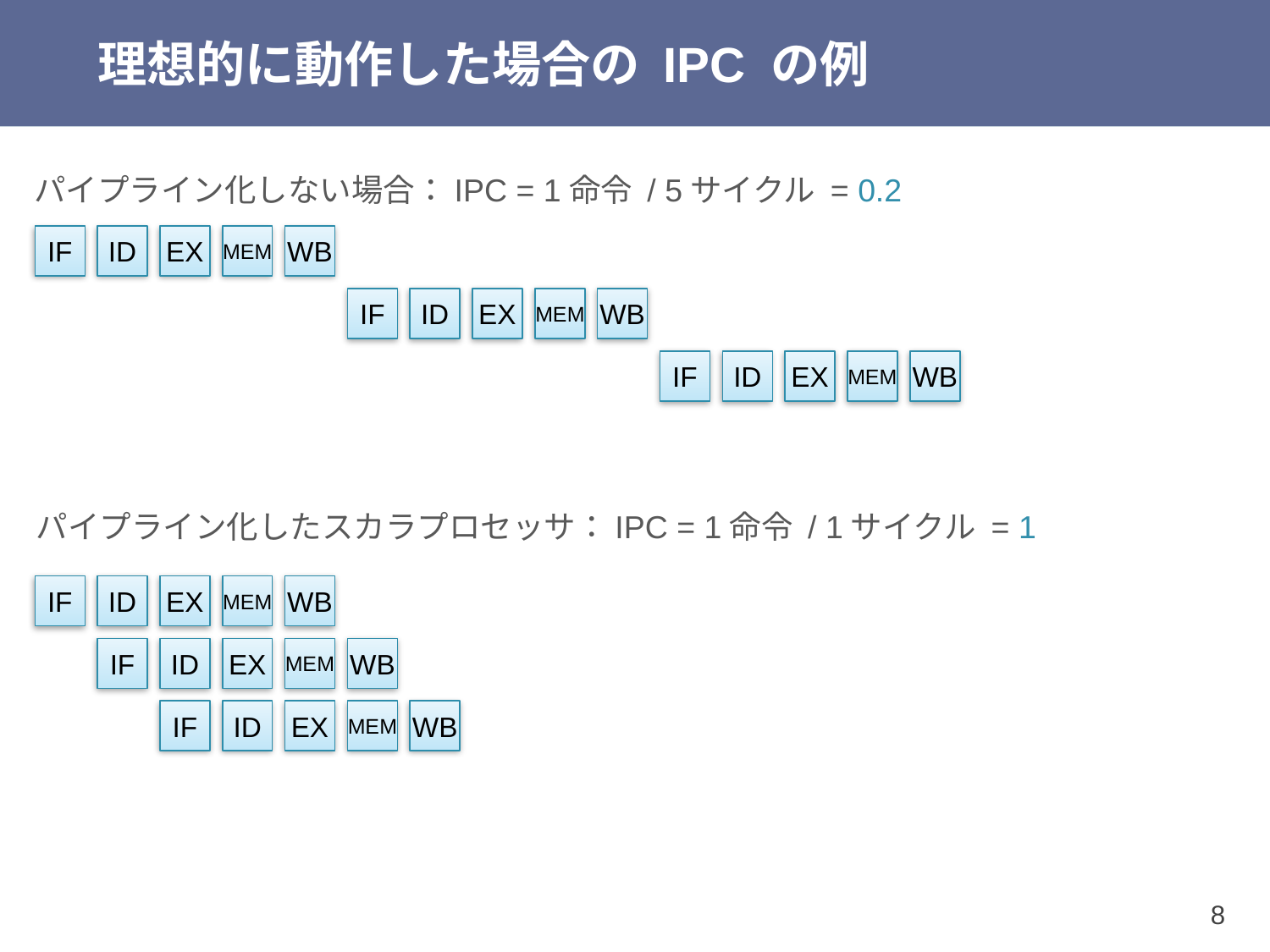

# 理想的に動作した場合の IPC の例
パイプライン化しない場合：IPC = 1命令 / 5サイクル = 0.2
IF
ID
EX
MEM
WB
IF
ID
EX
MEM
WB
IF
ID
EX
MEM
WB
パイプライン化したスカラプロセッサ：IPC = 1命令 / 1サイクル = 1
IF
ID
EX
MEM
WB
IF
ID
EX
MEM
WB
IF
ID
EX
MEM
WB